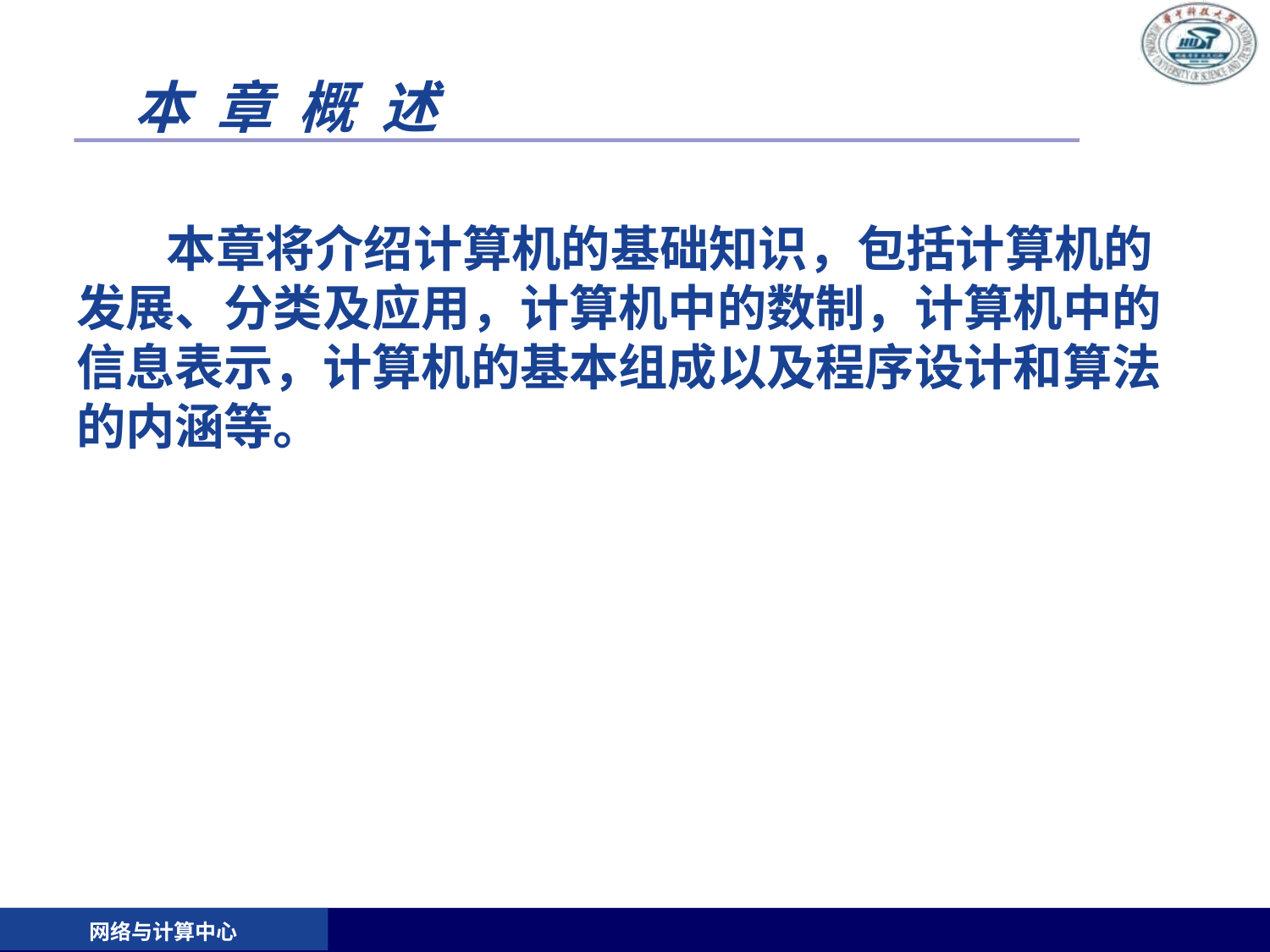

# 本  章  概  述
       本章将介绍计算机的基础知识，包括计算机的发展、分类及应用，计算机中的数制，计算机中的信息表示，计算机的基本组成以及程序设计和算法的内涵等。
网络与计算中心